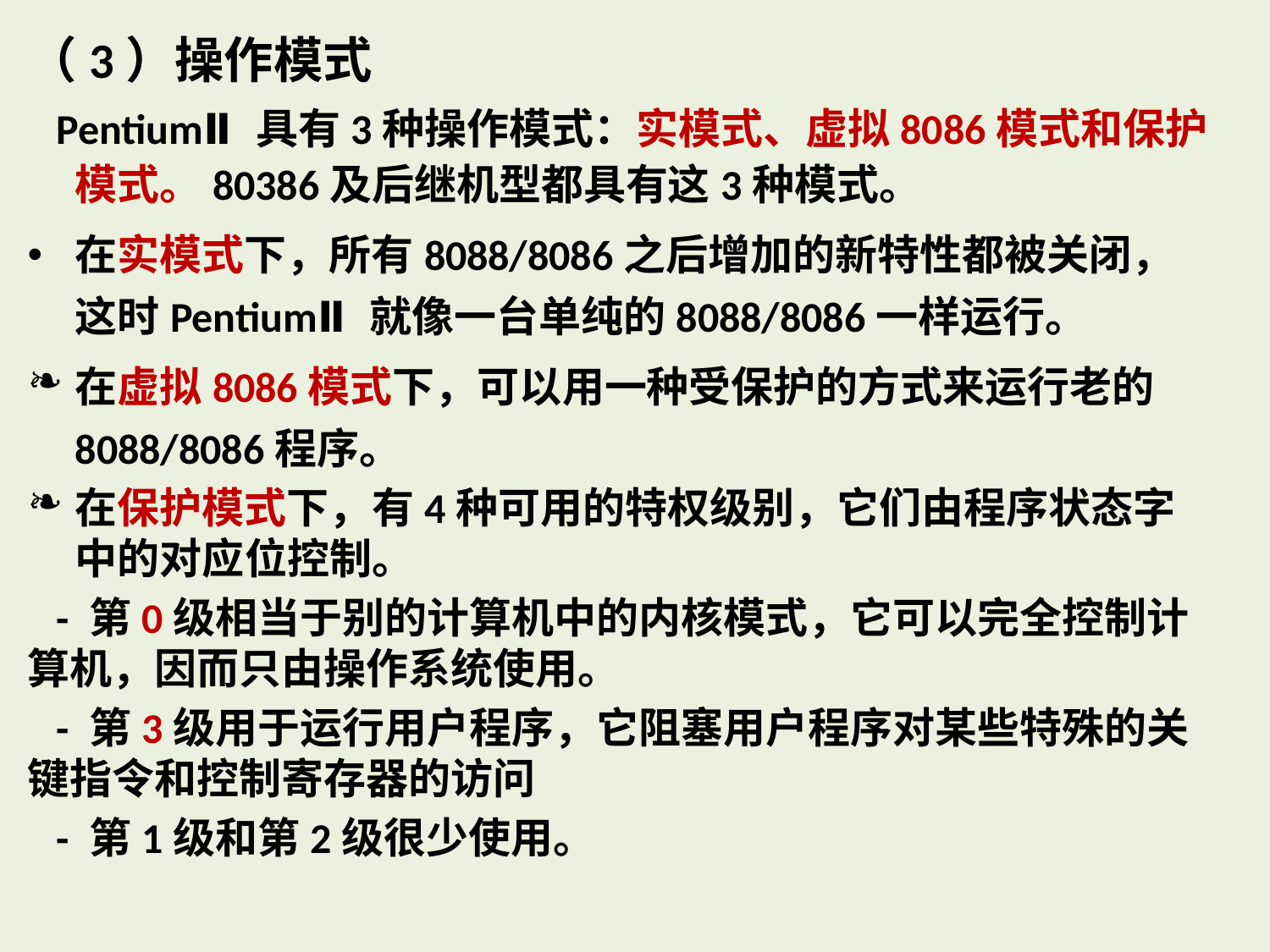

（3）操作模式
   PentiumⅡ具有3种操作模式：实模式、虚拟8086模式和保护模式。80386及后继机型都具有这3种模式。
在实模式下，所有8088/8086之后增加的新特性都被关闭，这时PentiumⅡ就像一台单纯的8088/8086一样运行。
在虚拟8086模式下，可以用一种受保护的方式来运行老的8088/8086程序。
在保护模式下，有4种可用的特权级别，它们由程序状态字中的对应位控制。
   - 第0级相当于别的计算机中的内核模式，它可以完全控制计算机，因而只由操作系统使用。
   - 第3级用于运行用户程序，它阻塞用户程序对某些特殊的关键指令和控制寄存器的访问
   - 第1级和第2级很少使用。
26